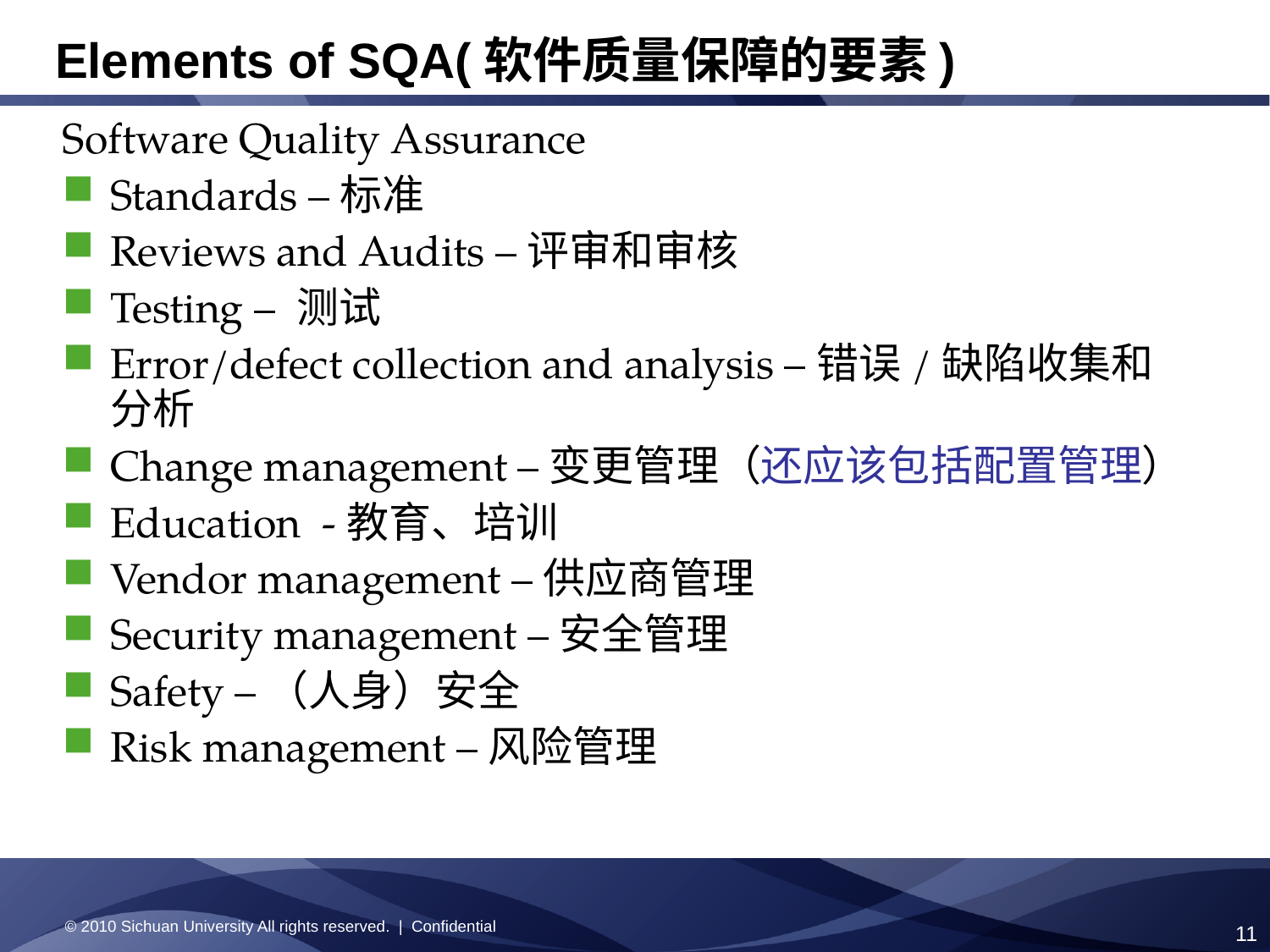

# Elements of SQA(软件质量保障的要素)
Software Quality Assurance
Standards –标准
Reviews and Audits –评审和审核
Testing – 测试
Error/defect collection and analysis –错误/缺陷收集和分析
Change management –变更管理（还应该包括配置管理）
Education  -教育、培训
Vendor management –供应商管理
Security management –安全管理
Safety –（人身）安全
Risk management –风险管理
© 2010 Sichuan University All rights reserved.  |  Confidential
11